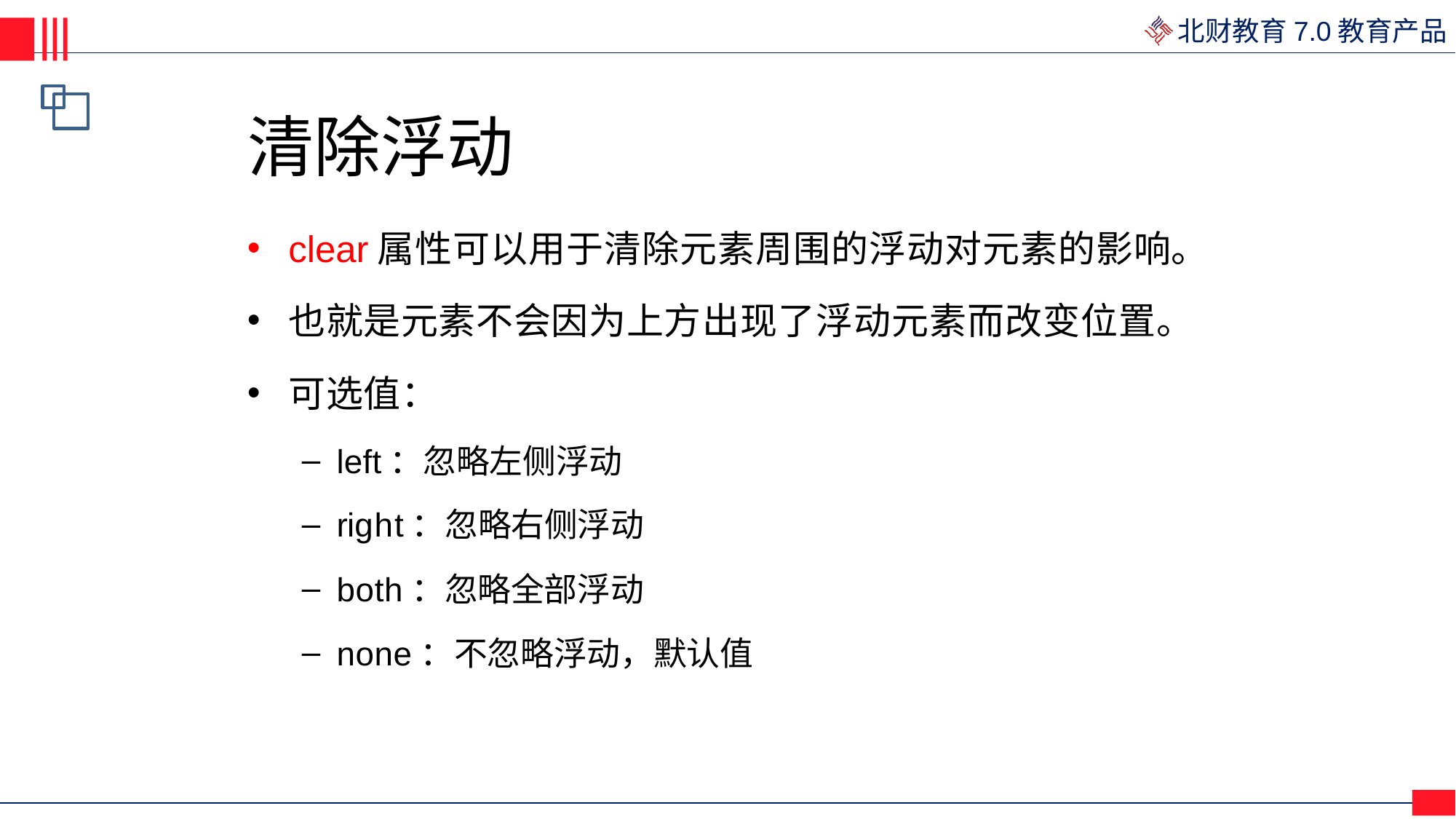

# 清除浮动
clear属性可以用于清除元素周围的浮动对元素的影响。
也就是元素不会因为上方出现了浮动元素而改变位置。
可选值：
left：忽略左侧浮动
right：忽略右侧浮动
both：忽略全部浮动
none：不忽略浮动，默认值